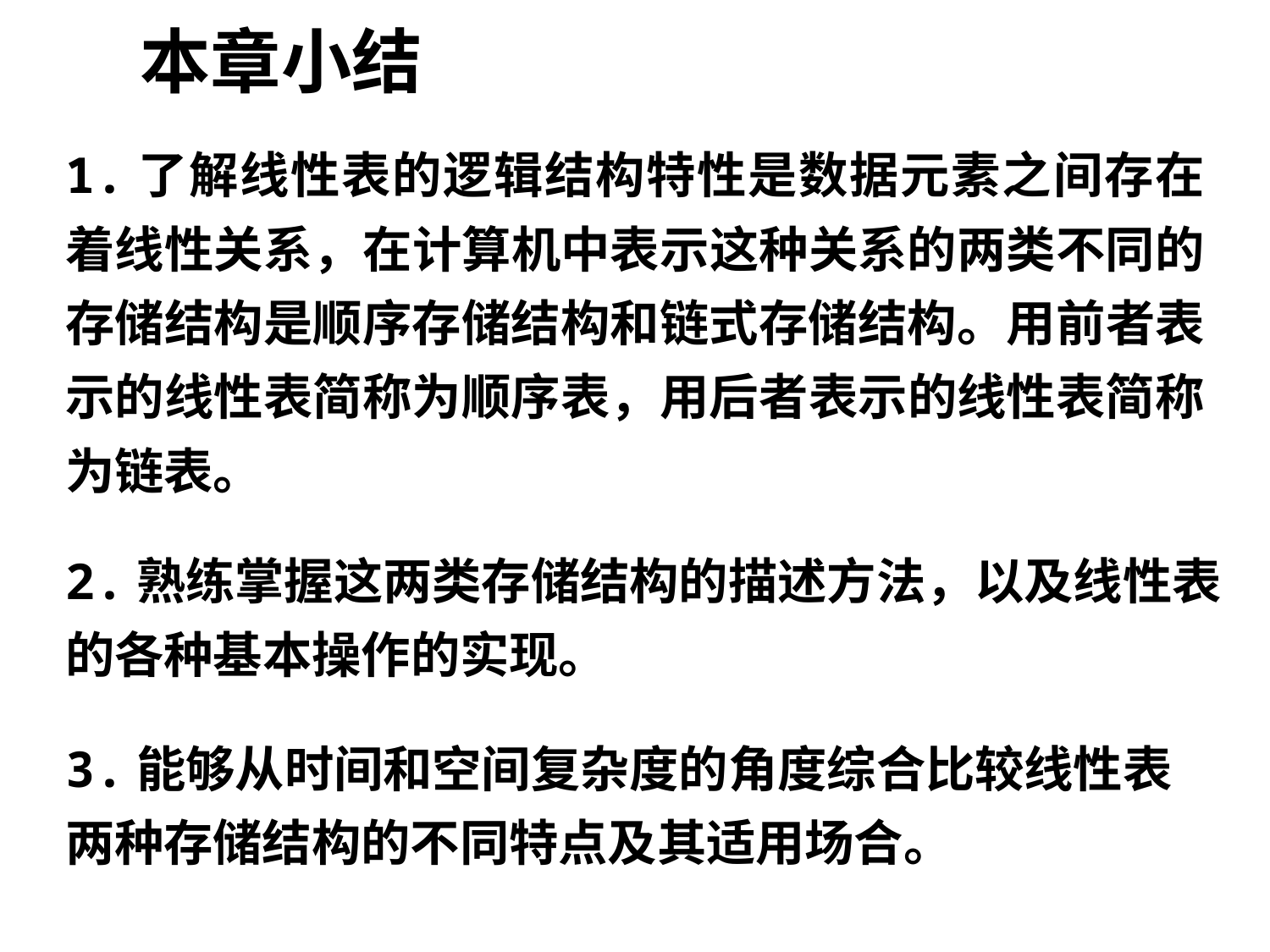

本章小结
1.了解线性表的逻辑结构特性是数据元素之间存在着线性关系，在计算机中表示这种关系的两类不同的存储结构是顺序存储结构和链式存储结构。用前者表示的线性表简称为顺序表，用后者表示的线性表简称为链表。
2.熟练掌握这两类存储结构的描述方法，以及线性表的各种基本操作的实现。
3.能够从时间和空间复杂度的角度综合比较线性表两种存储结构的不同特点及其适用场合。